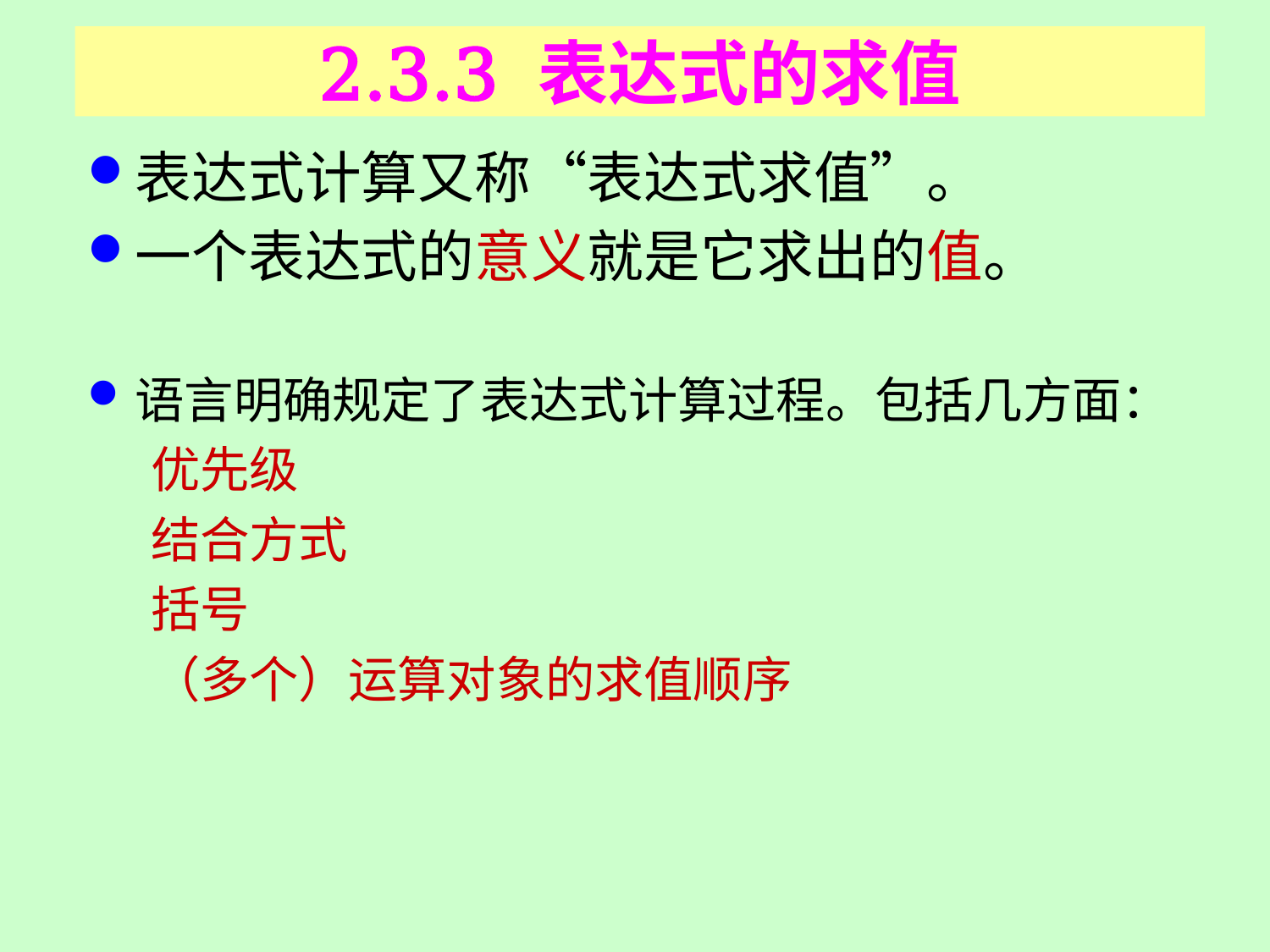

# 2.3.3 表达式的求值
表达式计算又称“表达式求值”。
一个表达式的意义就是它求出的值。

语言明确规定了表达式计算过程。包括几方面：
优先级
结合方式
括号
（多个）运算对象的求值顺序
30